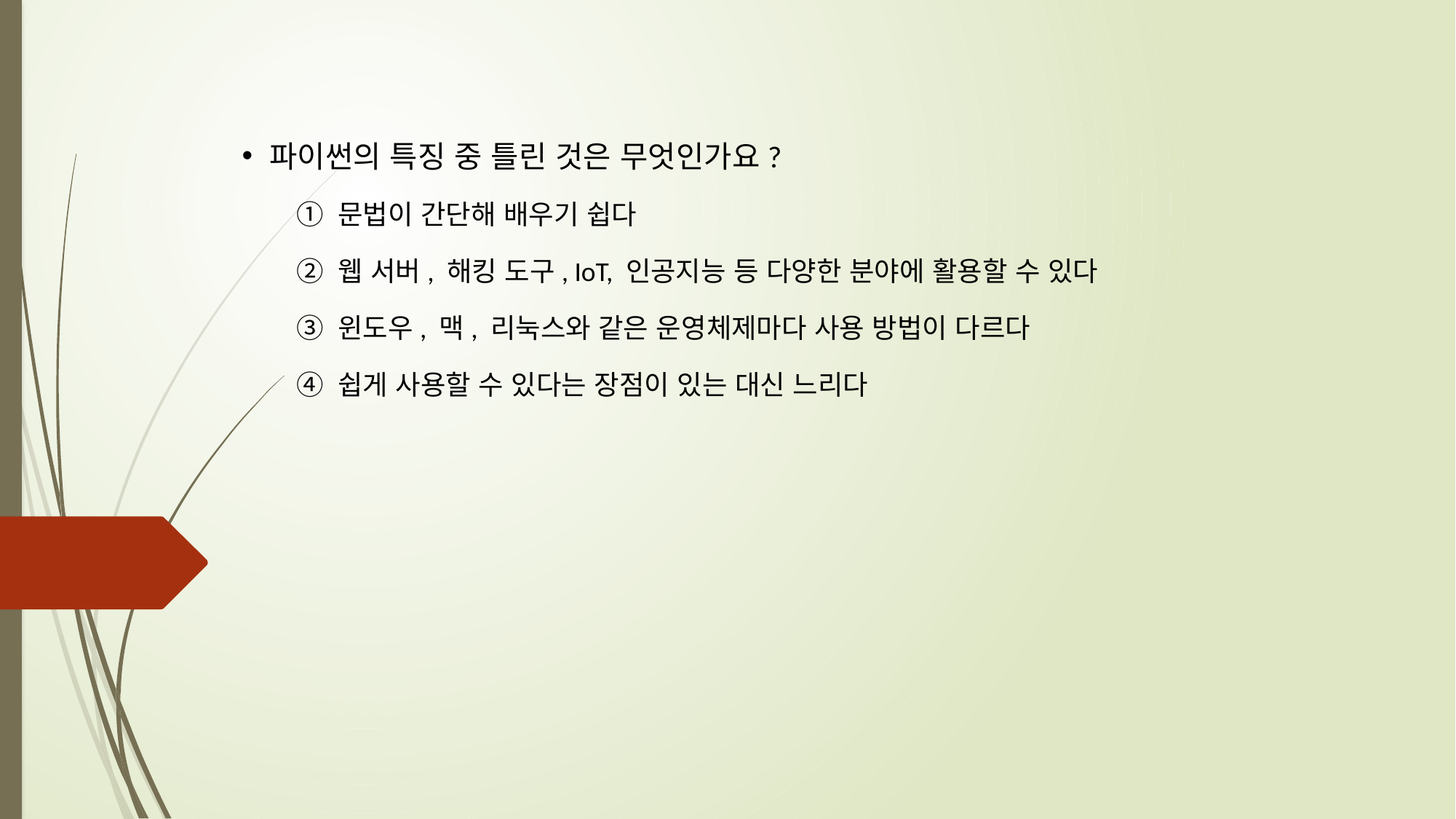

파이썬의 특징 중 틀린 것은 무엇인가요?
① 문법이 간단해 배우기 쉽다
② 웹 서버, 해킹 도구, IoT, 인공지능 등 다양한 분야에 활용할 수 있다
③ 윈도우, 맥, 리눅스와 같은 운영체제마다 사용 방법이 다르다
④ 쉽게 사용할 수 있다는 장점이 있는 대신 느리다